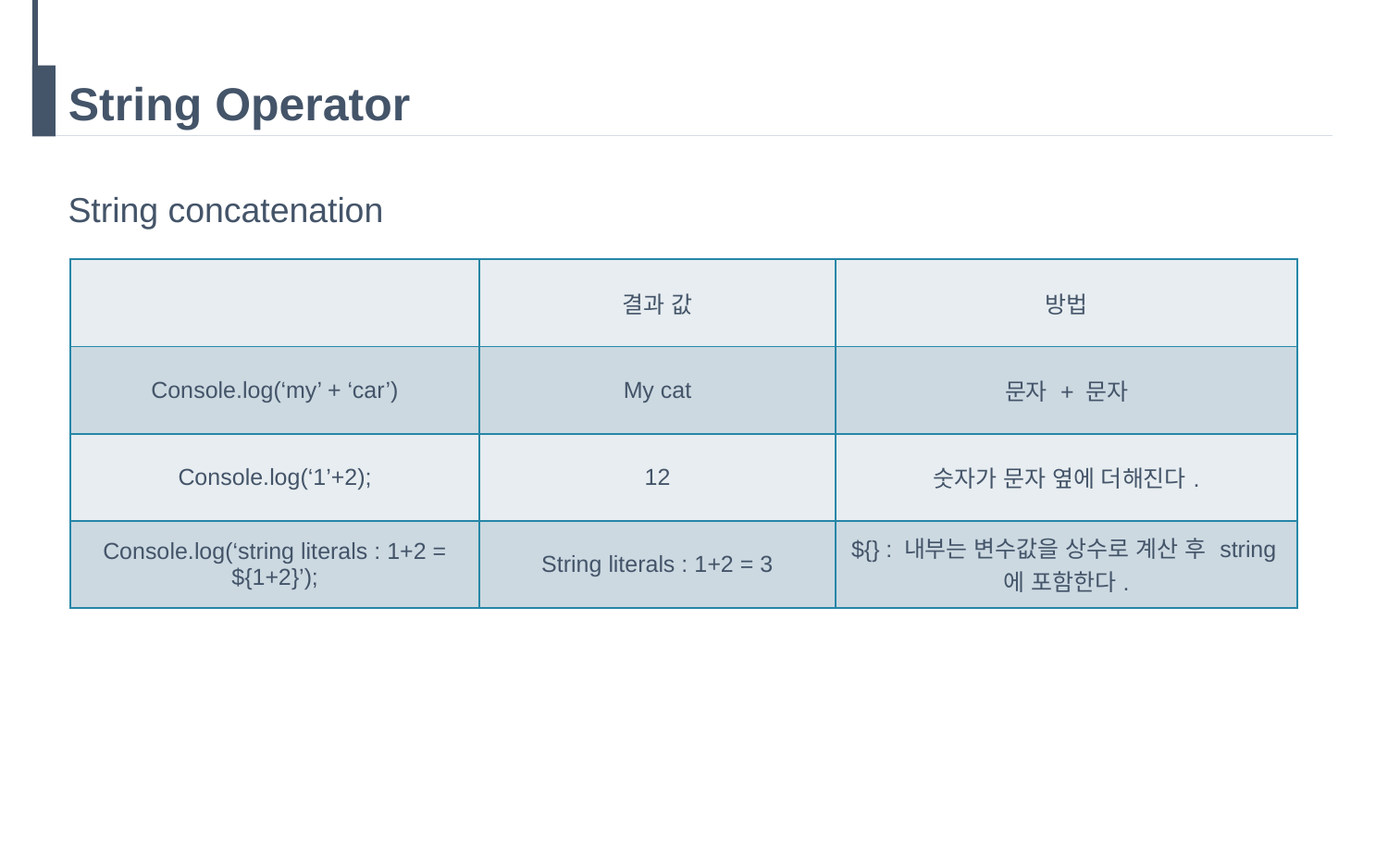

# String Operator
String concatenation
|  | 결과 값 | 방법 |
| --- | --- | --- |
| Console.log(‘my’ + ‘car’) | My cat | 문자 + 문자 |
| Console.log(‘1’+2); | 12 | 숫자가 문자 옆에 더해진다. |
| Console.log(‘string literals : 1+2 = ${1+2}’); | String literals : 1+2 = 3 | ${} : 내부는 변수값을 상수로 계산 후 string에 포함한다. |